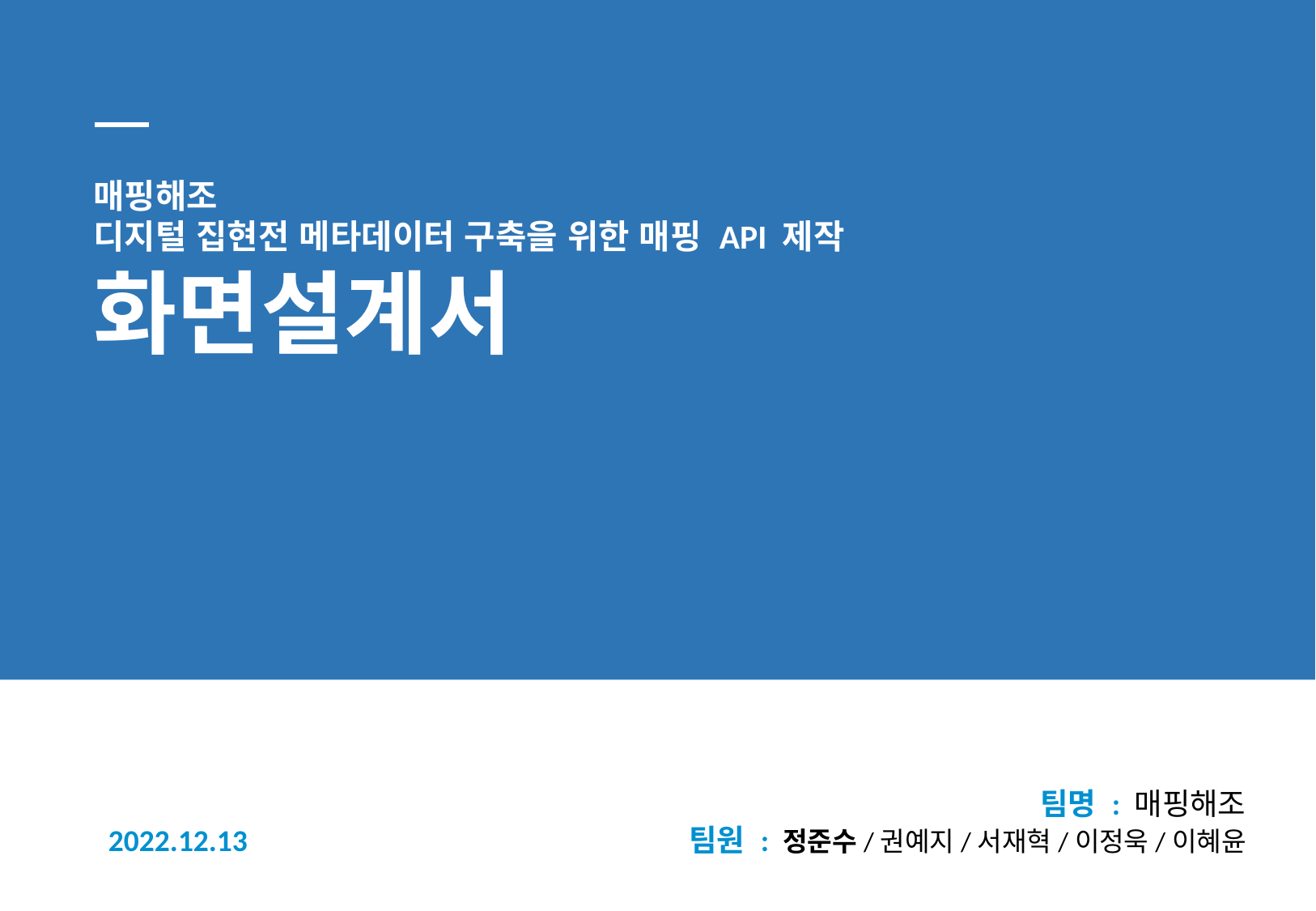

매핑해조
디지털 집현전 메타데이터 구축을 위한 매핑 API 제작
화면설계서
팀명 : 매핑해조
팀원 : 정준수/권예지/서재혁/이정욱/이혜윤
2022.12.13